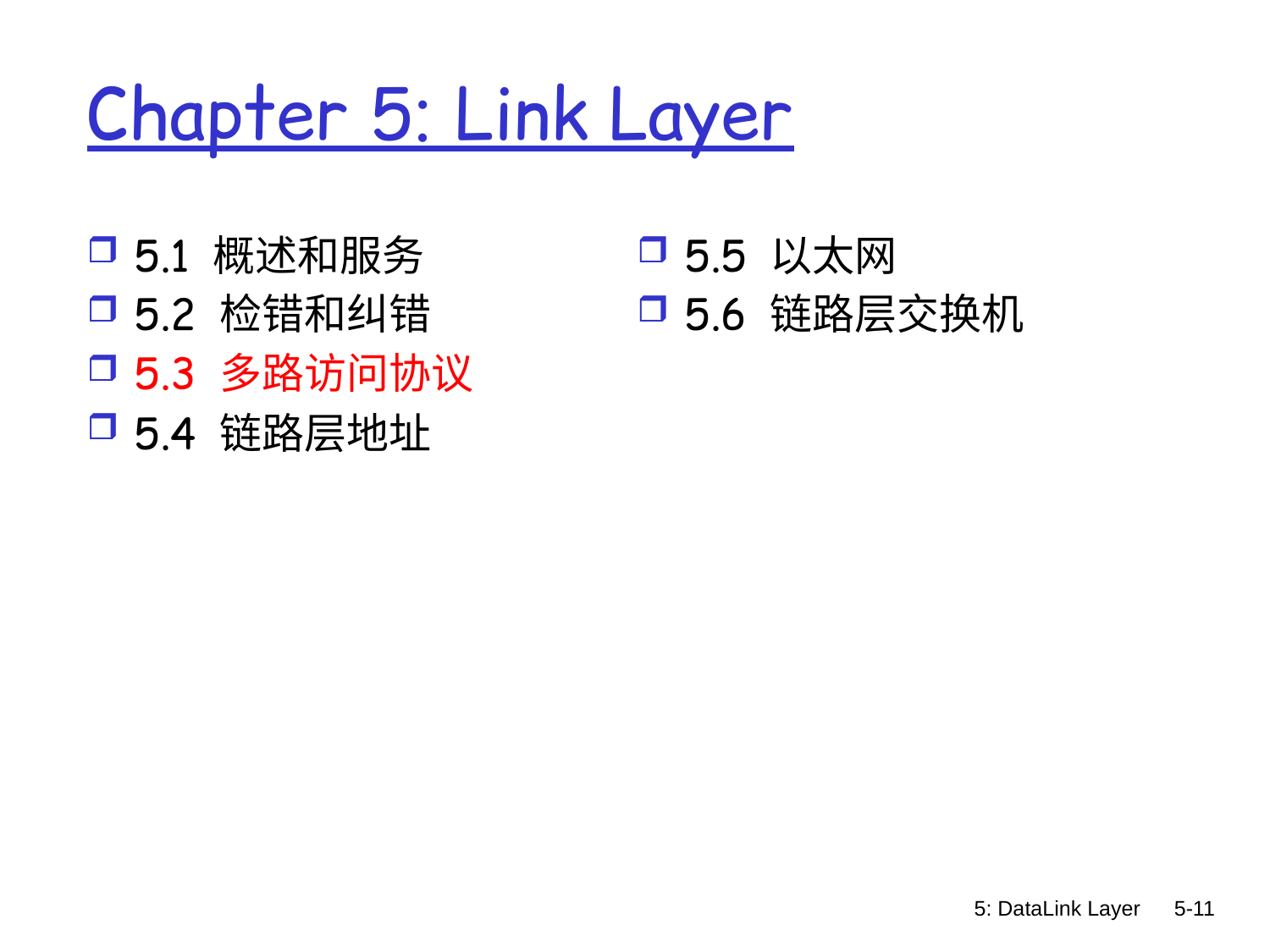

# Chapter 5: Link Layer
5.1 概述和服务
5.2 检错和纠错
5.3 多路访问协议
5.4 链路层地址
5.5 以太网
5.6 链路层交换机

5: DataLink Layer
5-11